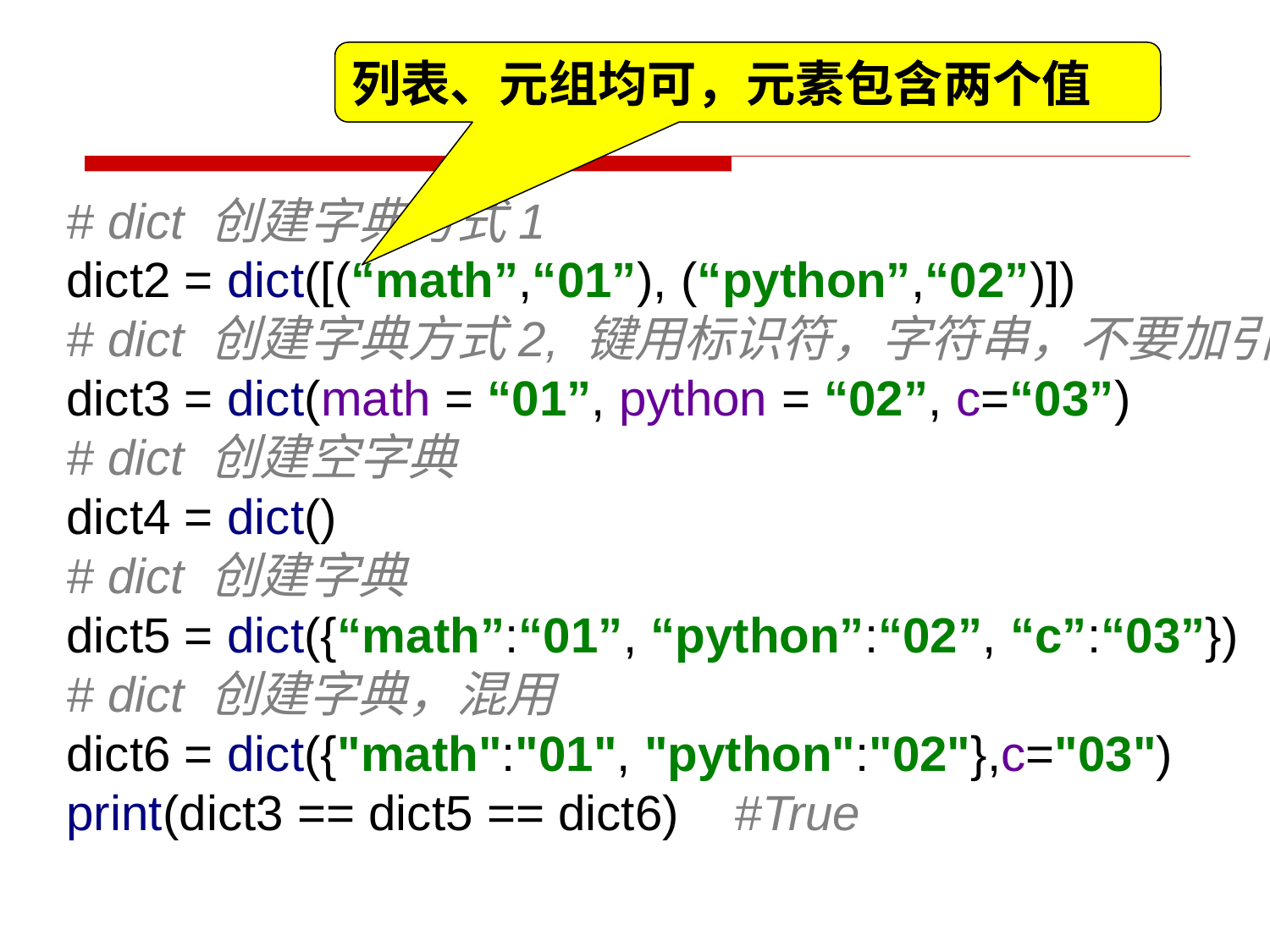

创建字典例
列表、元组均可，元素包含两个值
# dict 创建字典方式1 dict2 = dict([(“math”,“01”), (“python”,“02”)]) # dict 创建字典方式2, 键用标识符，字符串，不要加引号 dict3 = dict(math = “01”, python = “02”, c=“03”) # dict 创建空字典 dict4 = dict() # dict 创建字典 dict5 = dict({“math”:“01”, “python”:“02”, “c”:“03”}) # dict 创建字典，混用 dict6 = dict({"math":"01", "python":"02"},c="03") print(dict3 == dict5 == dict6)    #True
8